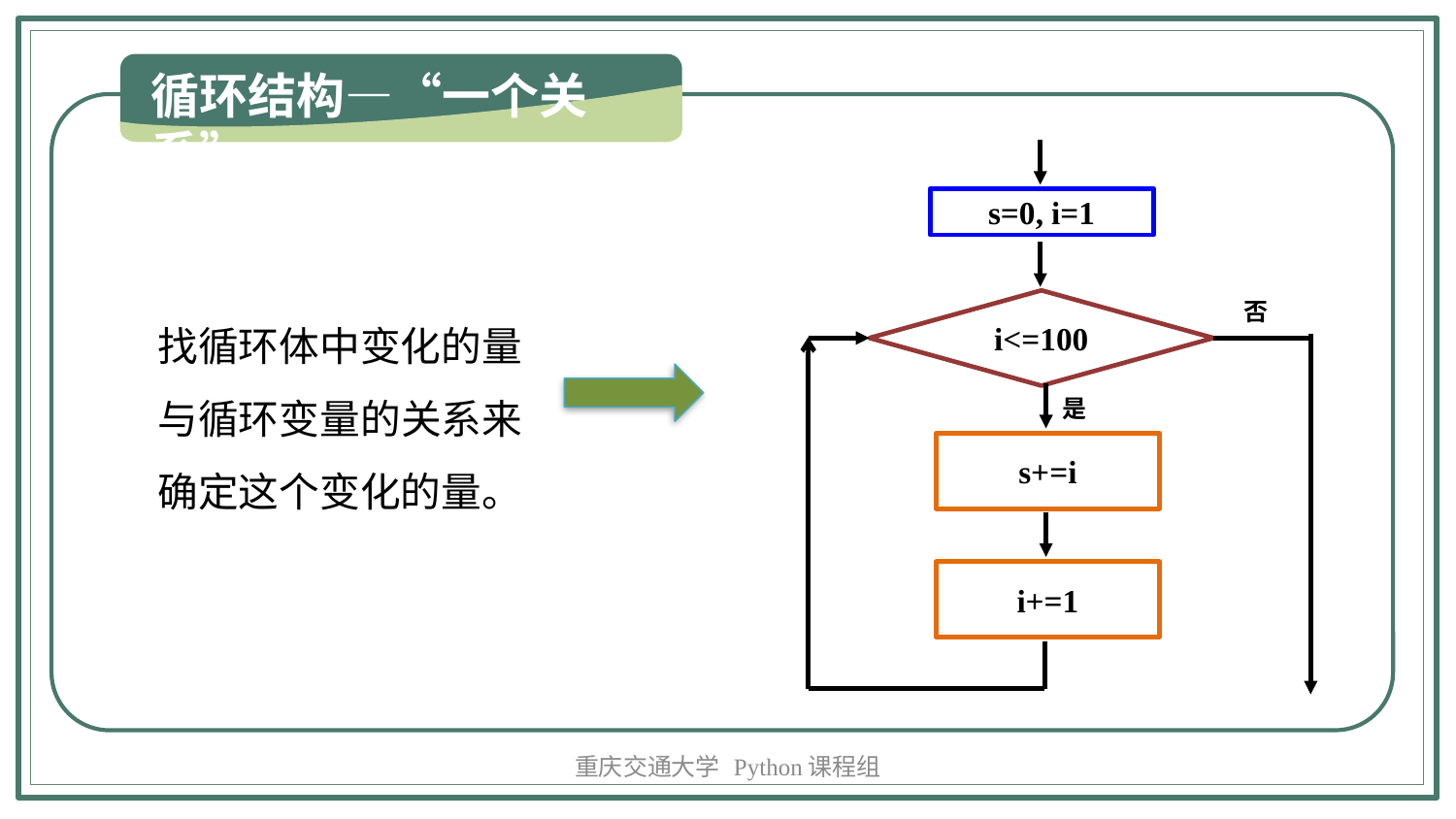

循环结构—“一个关系”

s=0, i=1
找循环体中变化的量与循环变量的关系来确定这个变化的量。
i<=100
否

是
s+=i
i+=1
重庆交通大学 Python课程组